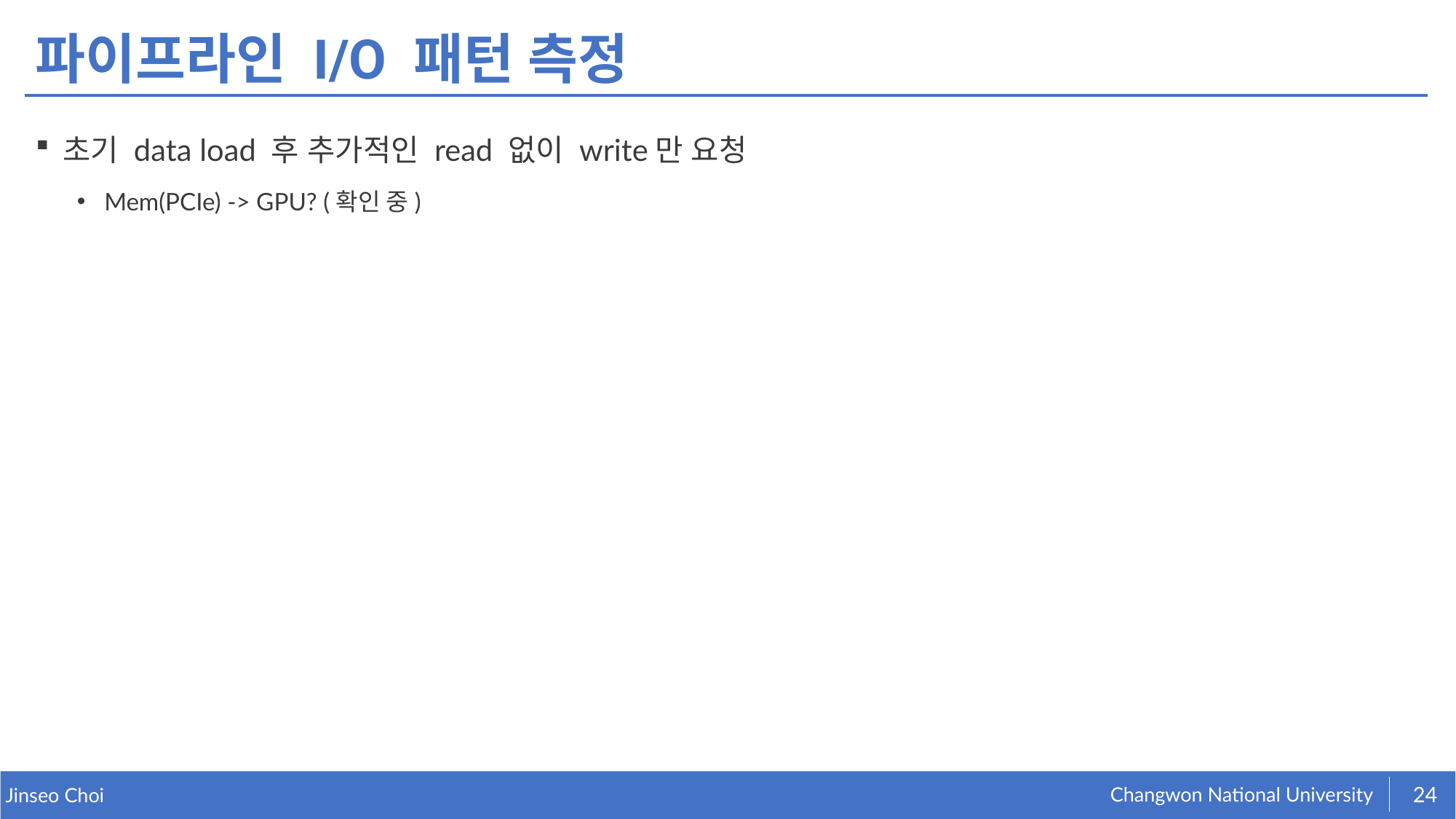

# 파이프라인 I/O 패턴 측정
초기 data load 후 추가적인 read 없이 write만 요청
Mem(PCIe) -> GPU? (확인 중)
24